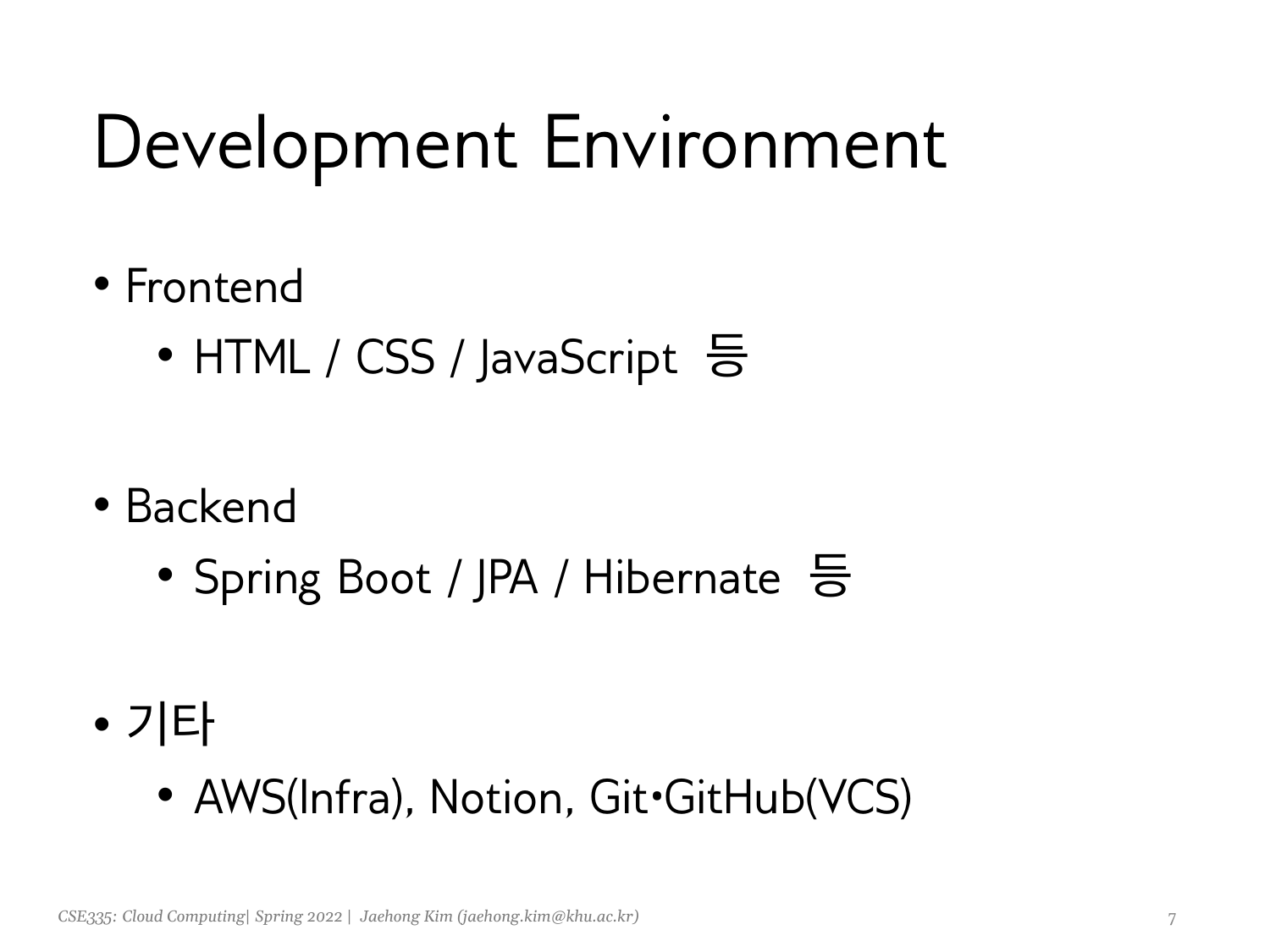

# Development Environment
Frontend
HTML / CSS / JavaScript 등

Backend
Spring Boot / JPA / Hibernate 등

기타
AWS(Infra), Notion, GitꞏGitHub(VCS)
7